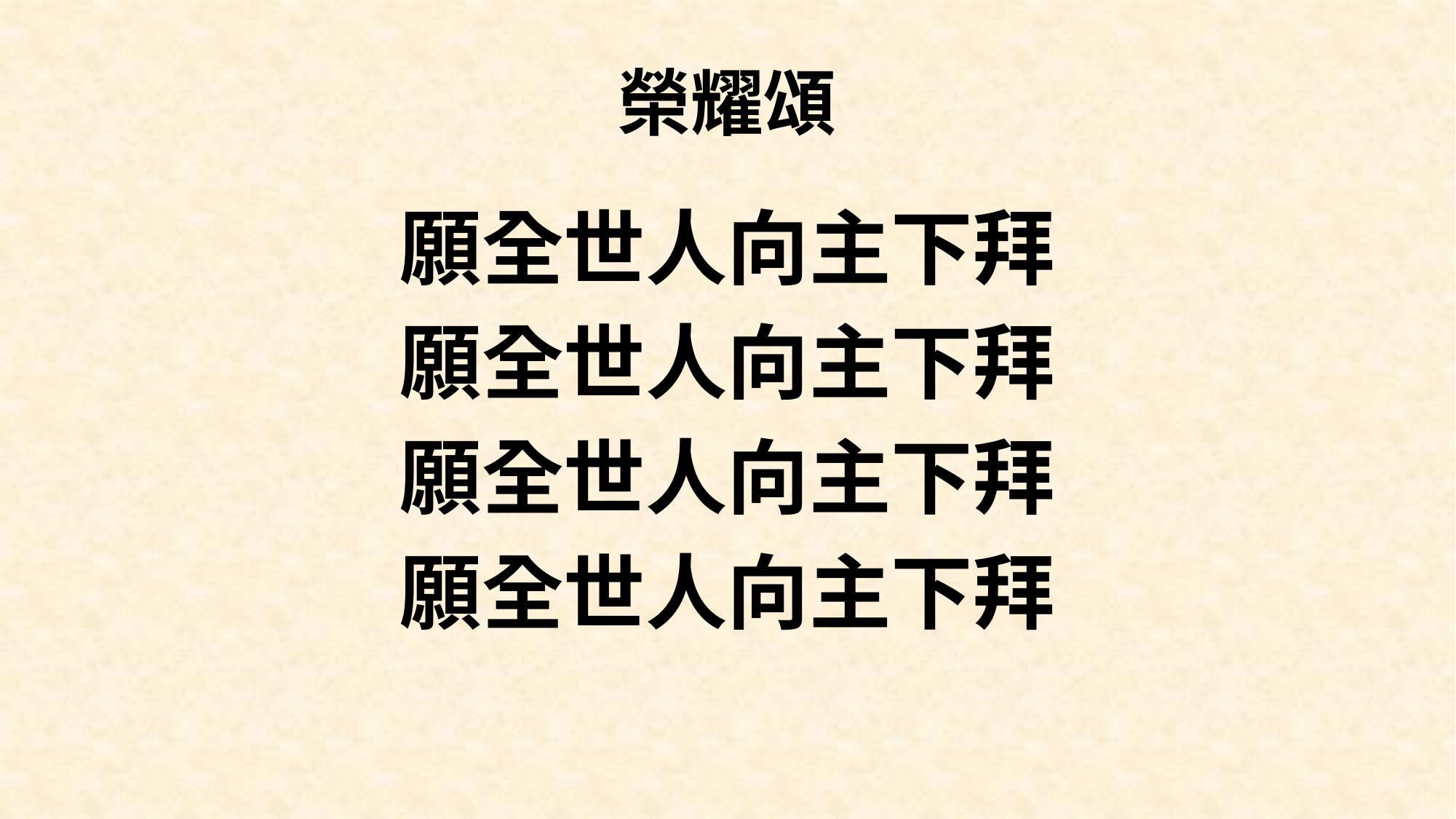

# 榮耀頌
願全世人向主下拜
願全世人向主下拜
願全世人向主下拜
願全世人向主下拜